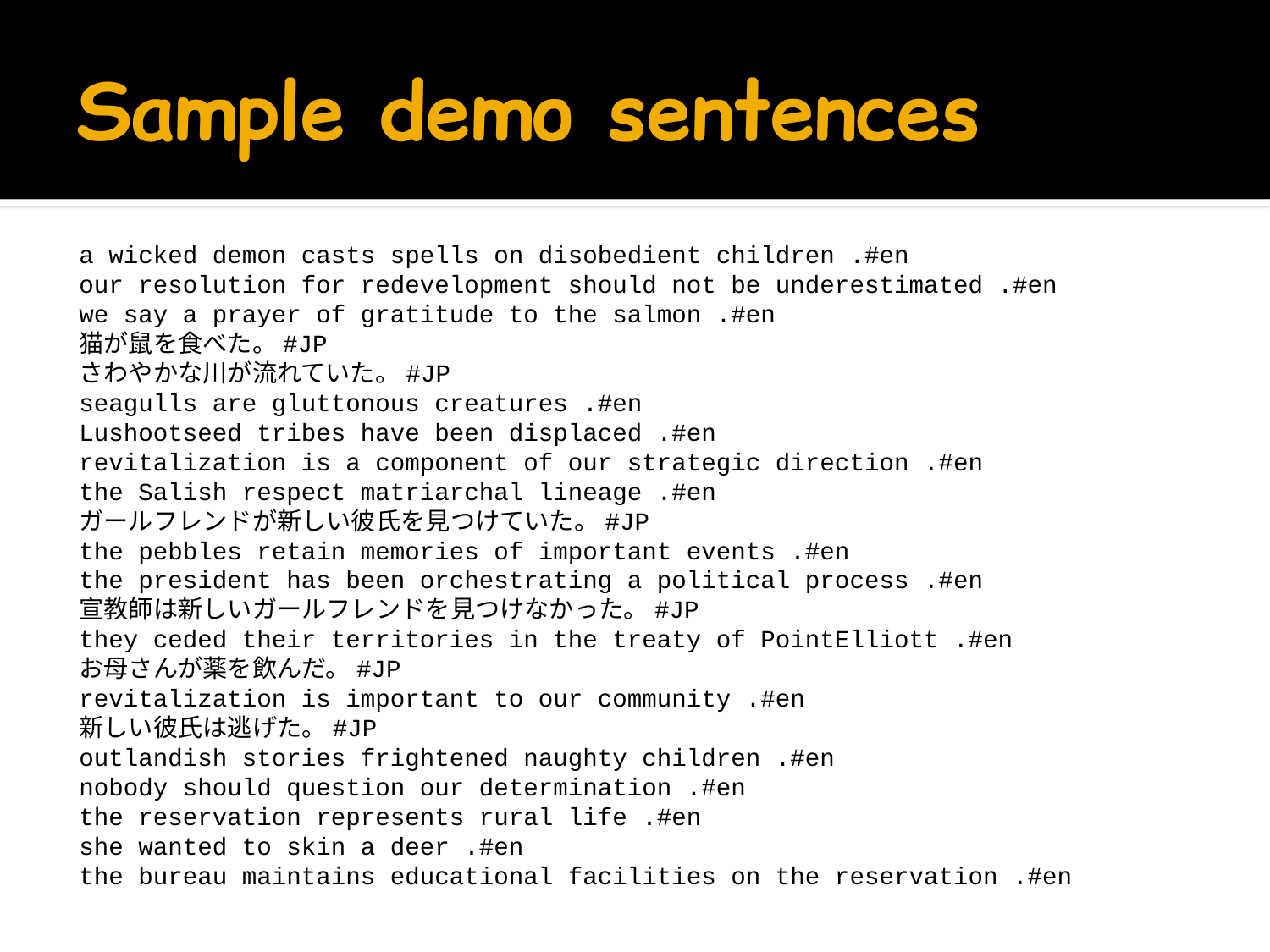

# Sample demo sentences
a wicked demon casts spells on disobedient children .#en
our resolution for redevelopment should not be underestimated .#en
we say a prayer of gratitude to the salmon .#en
猫が鼠を食べた。#JP
さわやかな川が流れていた。#JP
seagulls are gluttonous creatures .#en
Lushootseed tribes have been displaced .#en
revitalization is a component of our strategic direction .#en
the Salish respect matriarchal lineage .#en
ガールフレンドが新しい彼氏を見つけていた。#JP
the pebbles retain memories of important events .#en
the president has been orchestrating a political process .#en
宣教師は新しいガールフレンドを見つけなかった。#JP
they ceded their territories in the treaty of PointElliott .#en
お母さんが薬を飲んだ。#JP
revitalization is important to our community .#en
新しい彼氏は逃げた。#JP
outlandish stories frightened naughty children .#en
nobody should question our determination .#en
the reservation represents rural life .#en
she wanted to skin a deer .#en
the bureau maintains educational facilities on the reservation .#en